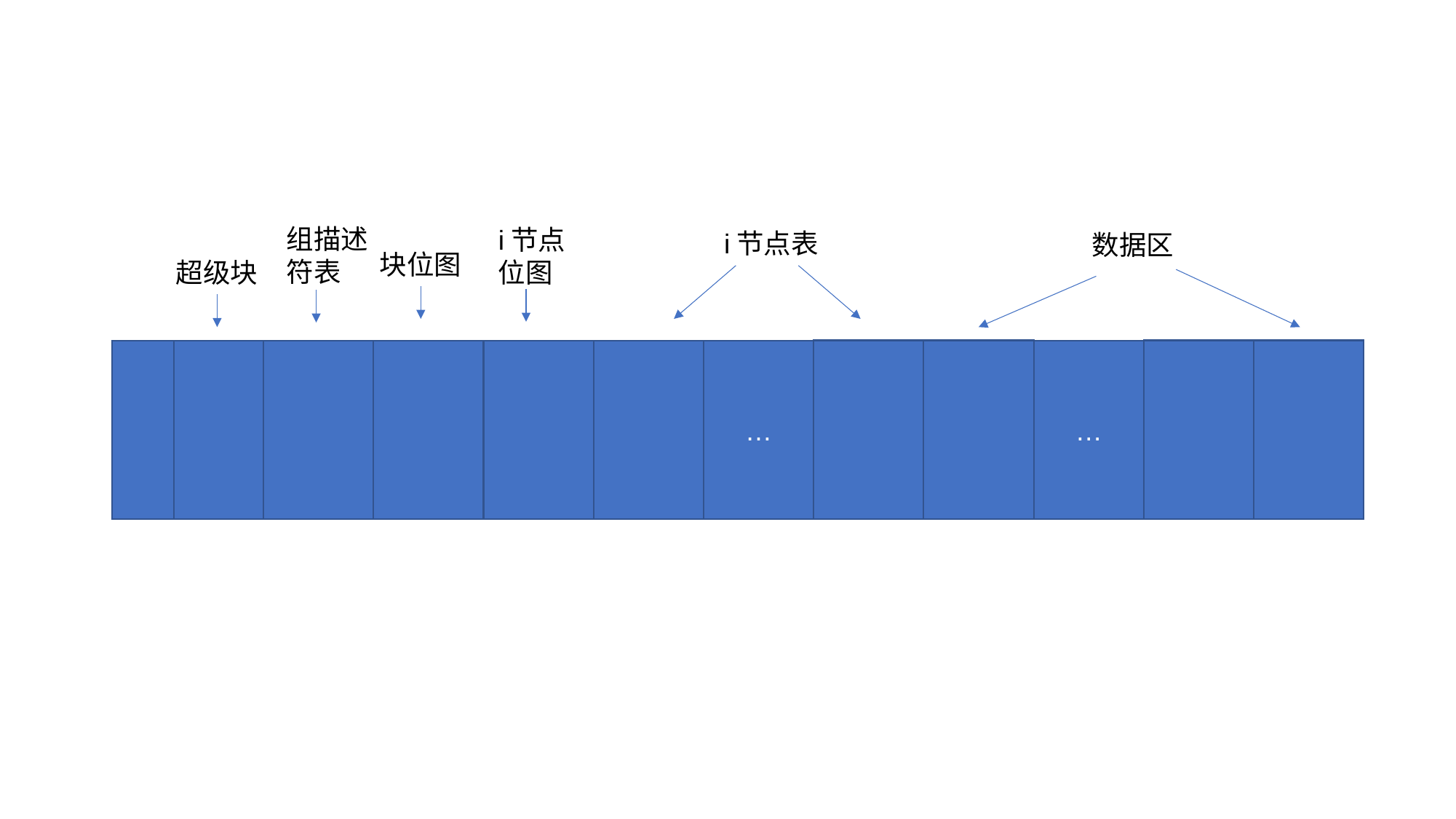

组描述符表
i节点位图
i节点表
数据区
块位图
超级块

…
…